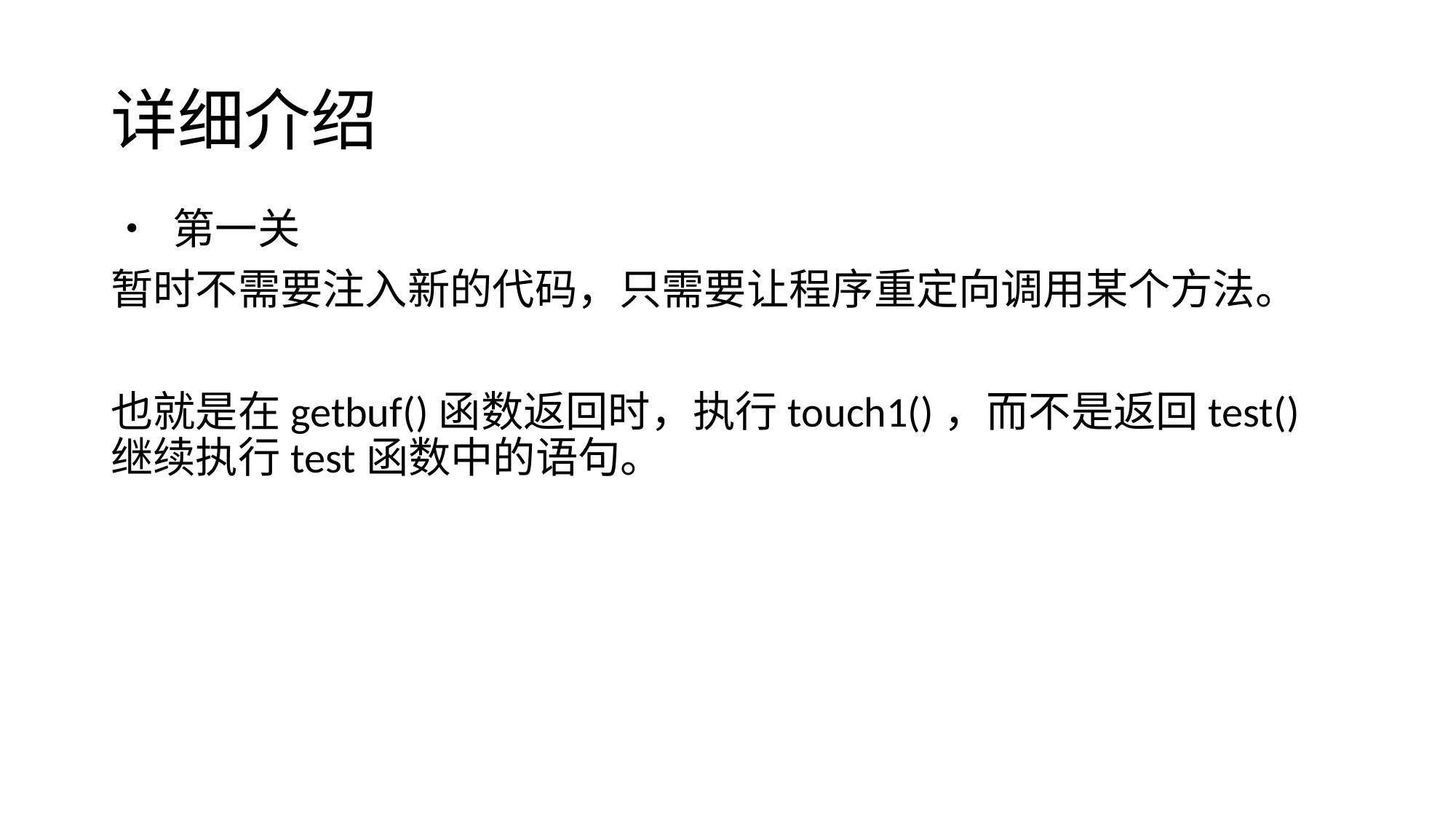

# 详细介绍
• 第一关
暂时不需要注入新的代码，只需要让程序重定向调用某个方法。

也就是在getbuf()函数返回时，执行touch1()，而不是返回test()继续执行test函数中的语句。